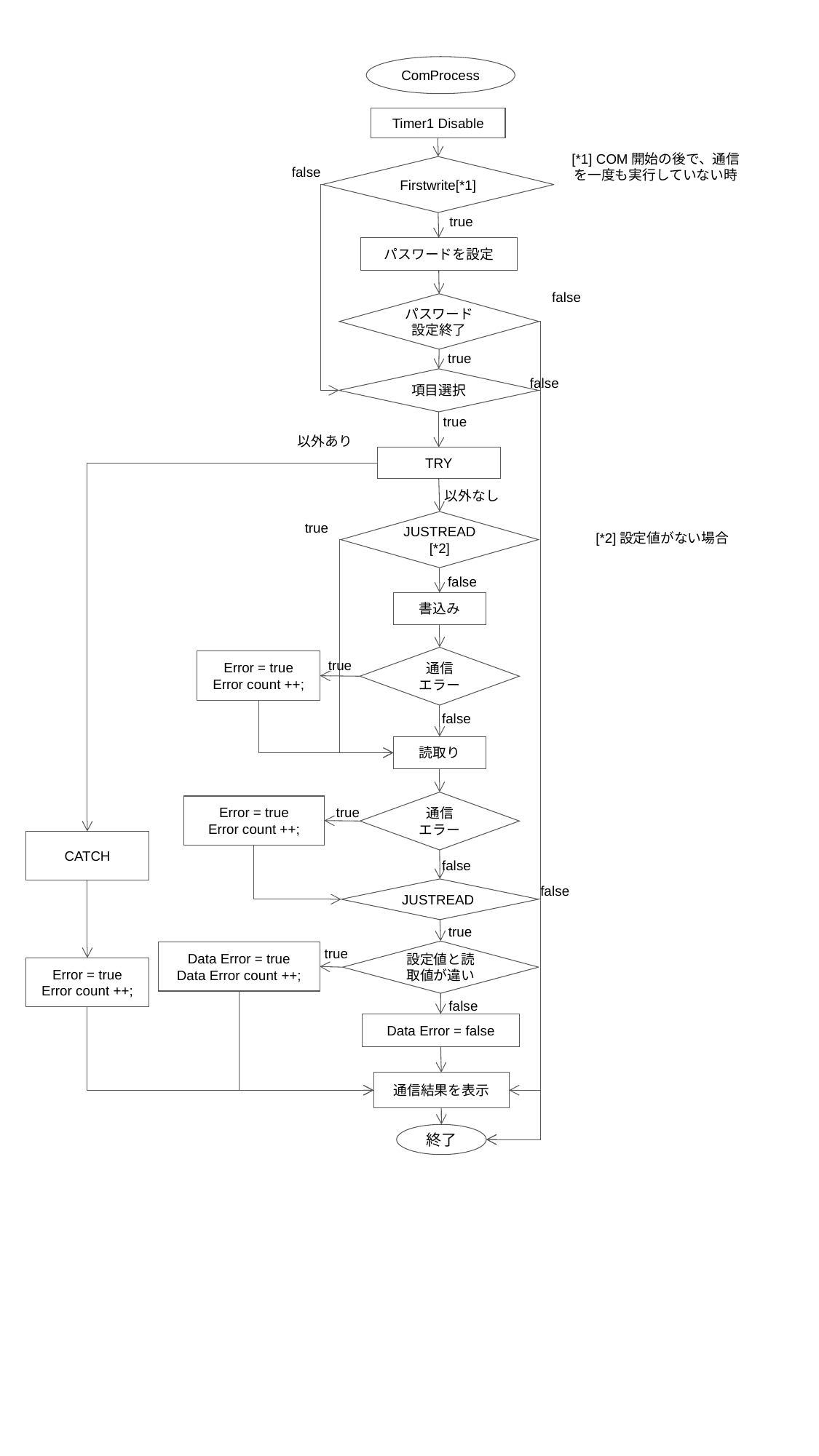

ComProcess
Timer1 Disable
[*1] COM開始の後で、通信
を一度も実行していない時
Firstwrite[*1]
false
true
パスワードを設定
false
パスワード設定終了
true
項目選択
false
true
以外あり
TRY
以外なし
JUSTREAD [*2]
true
[*2]設定値がない場合
false
書込み
通信
エラー
Error = true
Error count ++;
true
false
読取り
通信
エラー
Error = true
Error count ++;
true
CATCH
false
false
JUSTREAD
true
true
設定値と読取値が違い
Data Error = true
Data Error count ++;
Error = true
Error count ++;
false
Data Error = false
通信結果を表示
終了